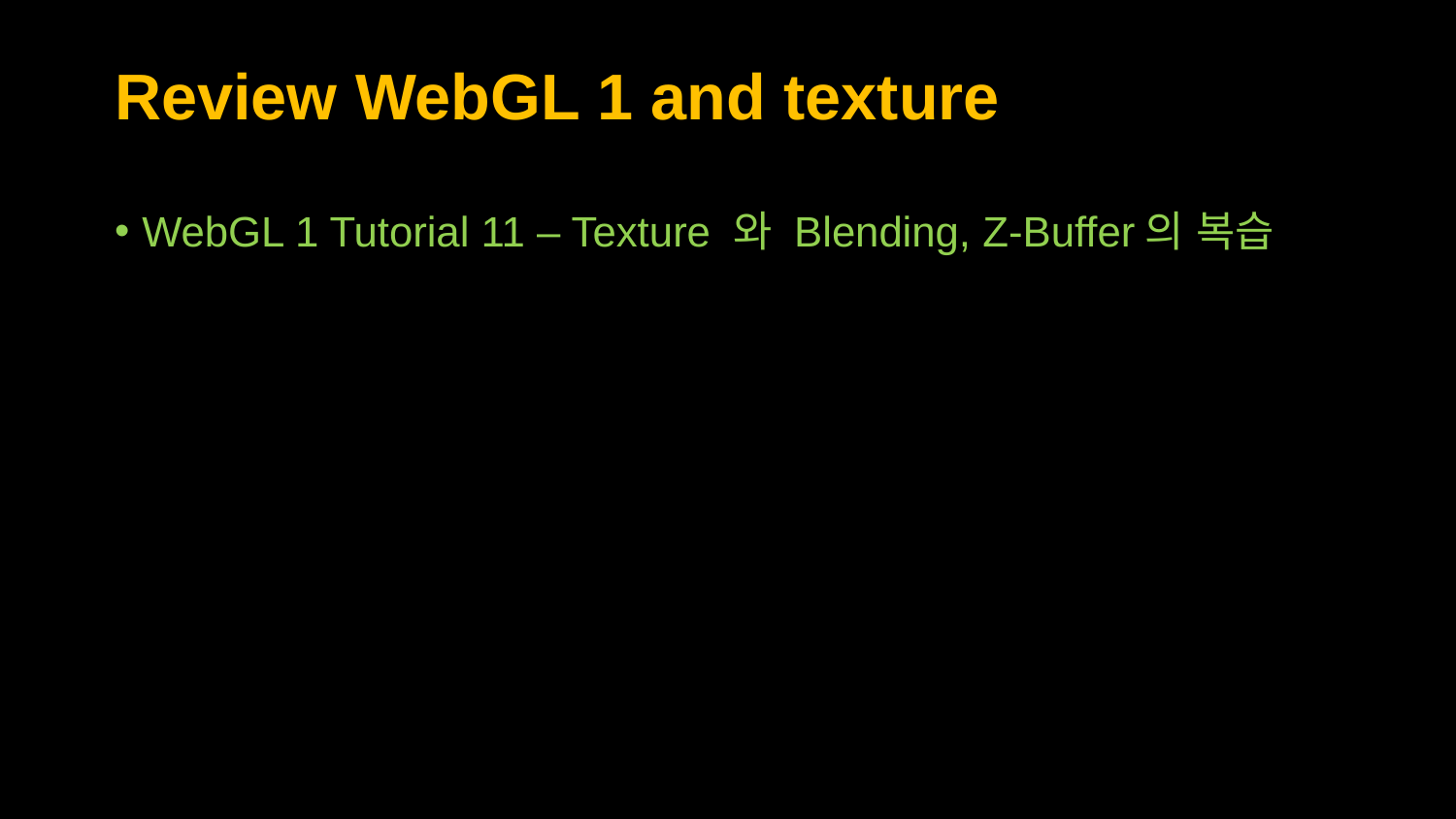

# Review WebGL 1 and texture
WebGL 1 Tutorial 11 – Texture 와 Blending, Z-Buffer의 복습